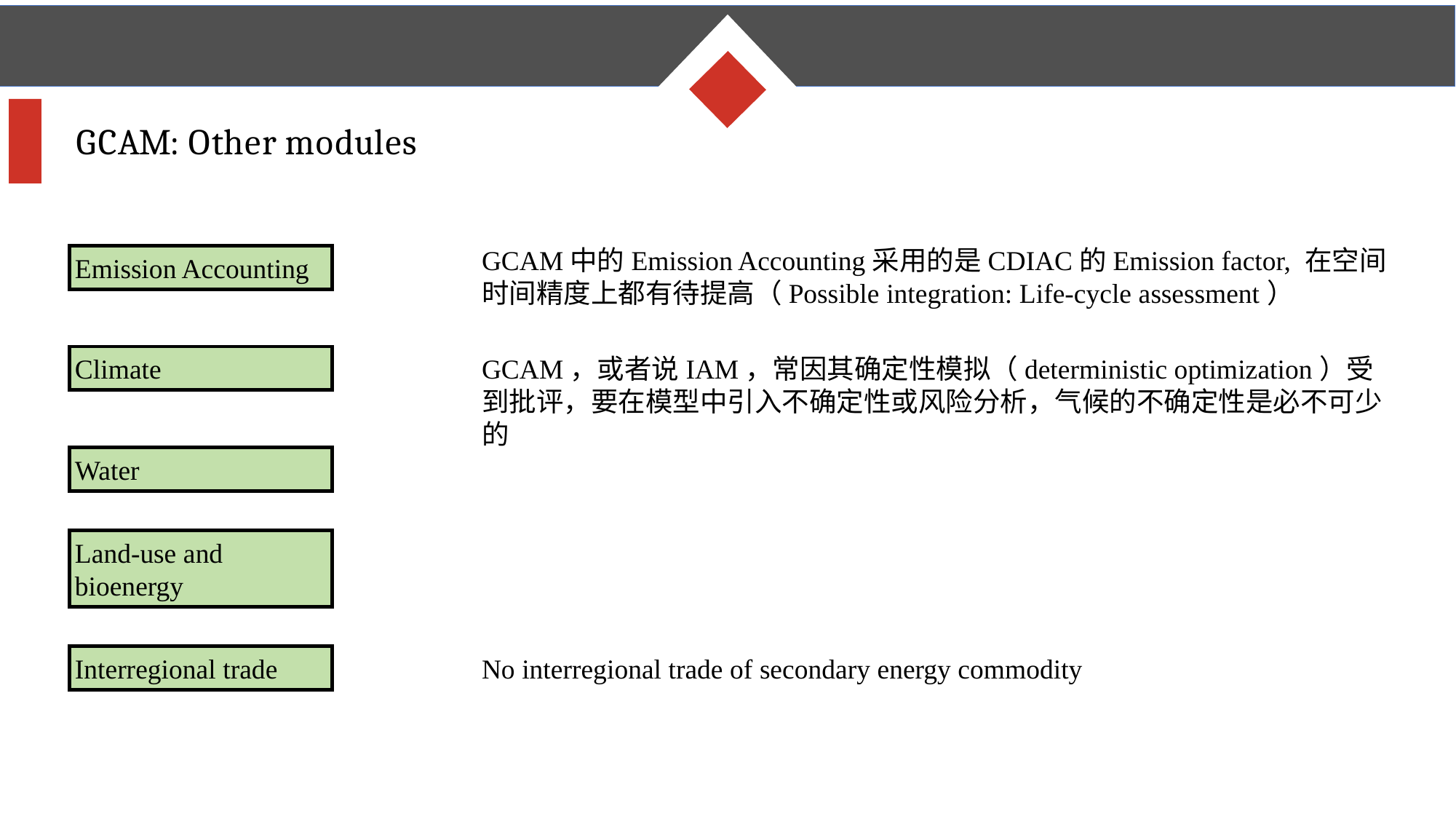

GCAM: Other modules
GCAM中的Emission Accounting采用的是CDIAC的Emission factor, 在空间时间精度上都有待提高（Possible integration: Life-cycle assessment）
Emission Accounting
Climate
GCAM，或者说IAM，常因其确定性模拟（deterministic optimization）受到批评，要在模型中引入不确定性或风险分析，气候的不确定性是必不可少的
Water
Land-use and bioenergy
Interregional trade
No interregional trade of secondary energy commodity